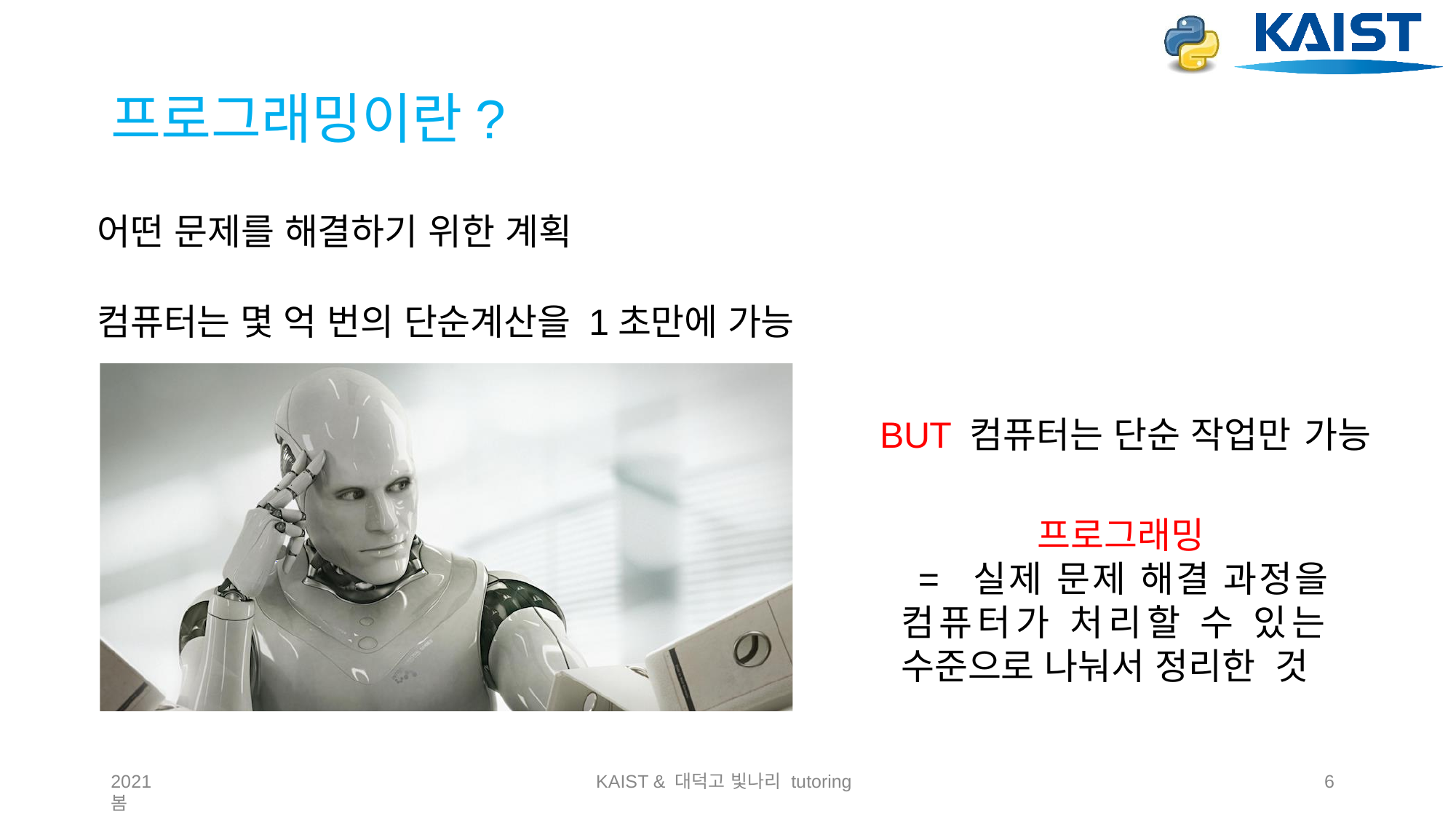

# 프로그래밍이란?
어떤 문제를 해결하기 위한 계획

컴퓨터는 몇 억 번의 단순계산을 1초만에 가능

BUT 컴퓨터는 단순 작업만 가능

프로그래밍
= 실제 문제 해결 과정을  컴퓨터가 처리할 수 있는  수준으로 나눠서 정리한 것
2021 봄
KAIST & 대덕고 빛나리 tutoring
6